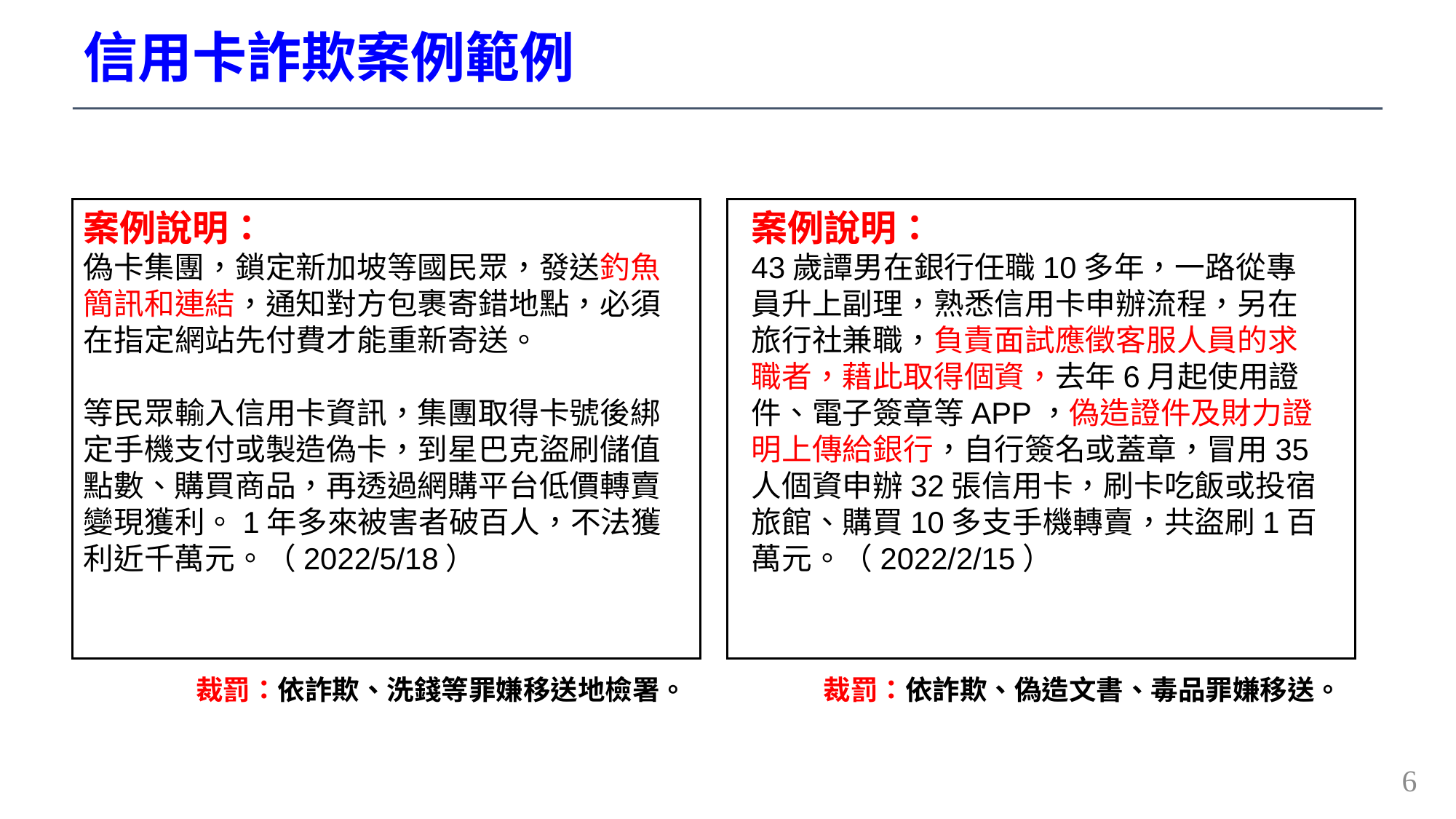

# 信用卡詐欺案例範例

案例說明：
偽卡集團，鎖定新加坡等國民眾，發送釣魚簡訊和連結，通知對方包裹寄錯地點，必須在指定網站先付費才能重新寄送。

等民眾輸入信用卡資訊，集團取得卡號後綁定手機支付或製造偽卡，到星巴克盜刷儲值點數、購買商品，再透過網購平台低價轉賣變現獲利。1年多來被害者破百人，不法獲利近千萬元。（2022/5/18）

案例說明：
43歲譚男在銀行任職10多年，一路從專員升上副理，熟悉信用卡申辦流程，另在旅行社兼職，負責面試應徵客服人員的求職者，藉此取得個資，去年6月起使用證件、電子簽章等APP，偽造證件及財力證明上傳給銀行，自行簽名或蓋章，冒用35人個資申辦32張信用卡，刷卡吃飯或投宿旅館、購買10多支手機轉賣，共盜刷1百萬元。（2022/2/15）
裁罰：依詐欺、洗錢等罪嫌移送地檢署。
裁罰：依詐欺、偽造文書、毒品罪嫌移送。
6
第6頁
12/22/22
主標題